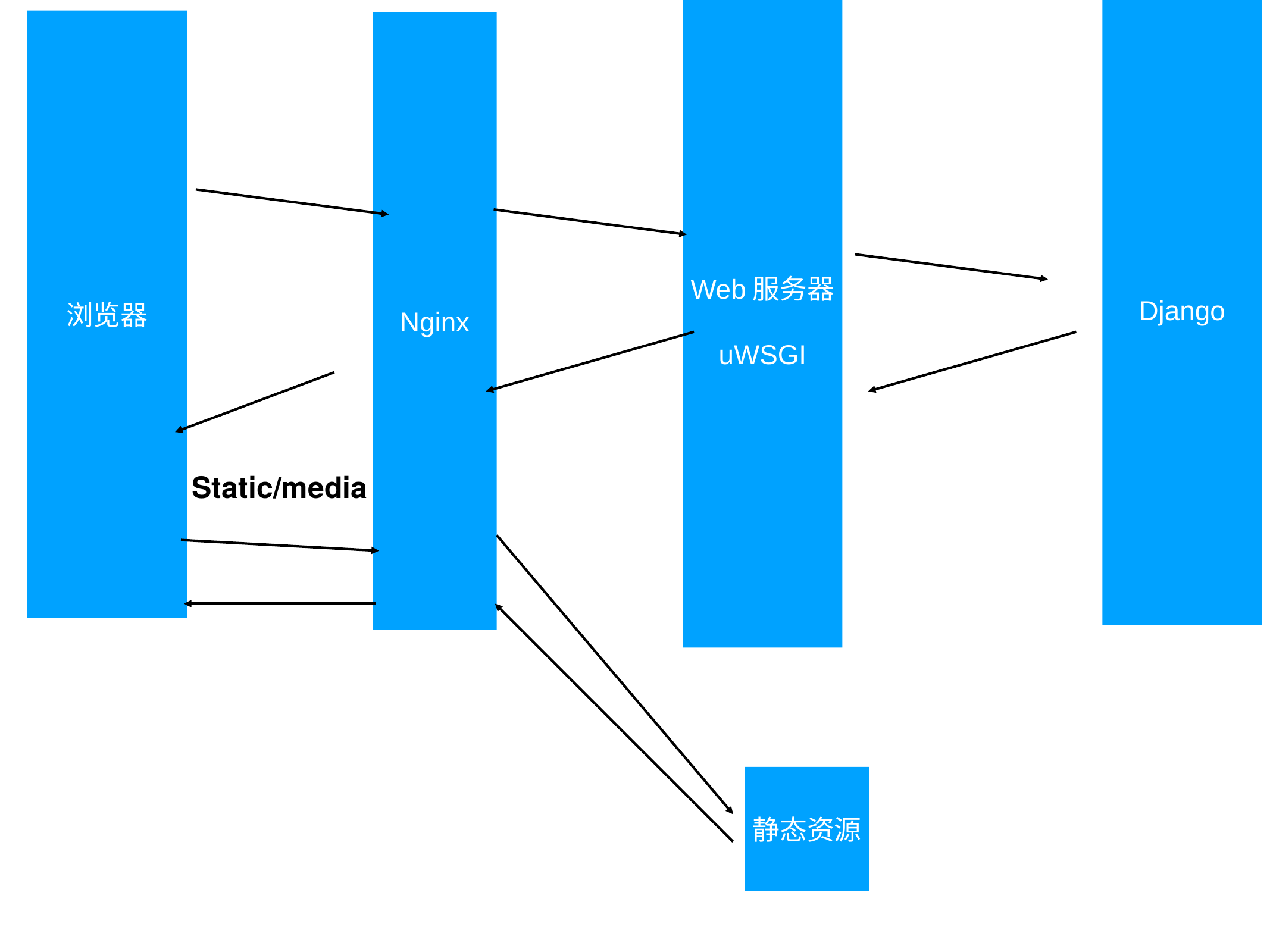

Web服务器

uWSGI
Django
浏览器
Nginx

Static/media

静态资源